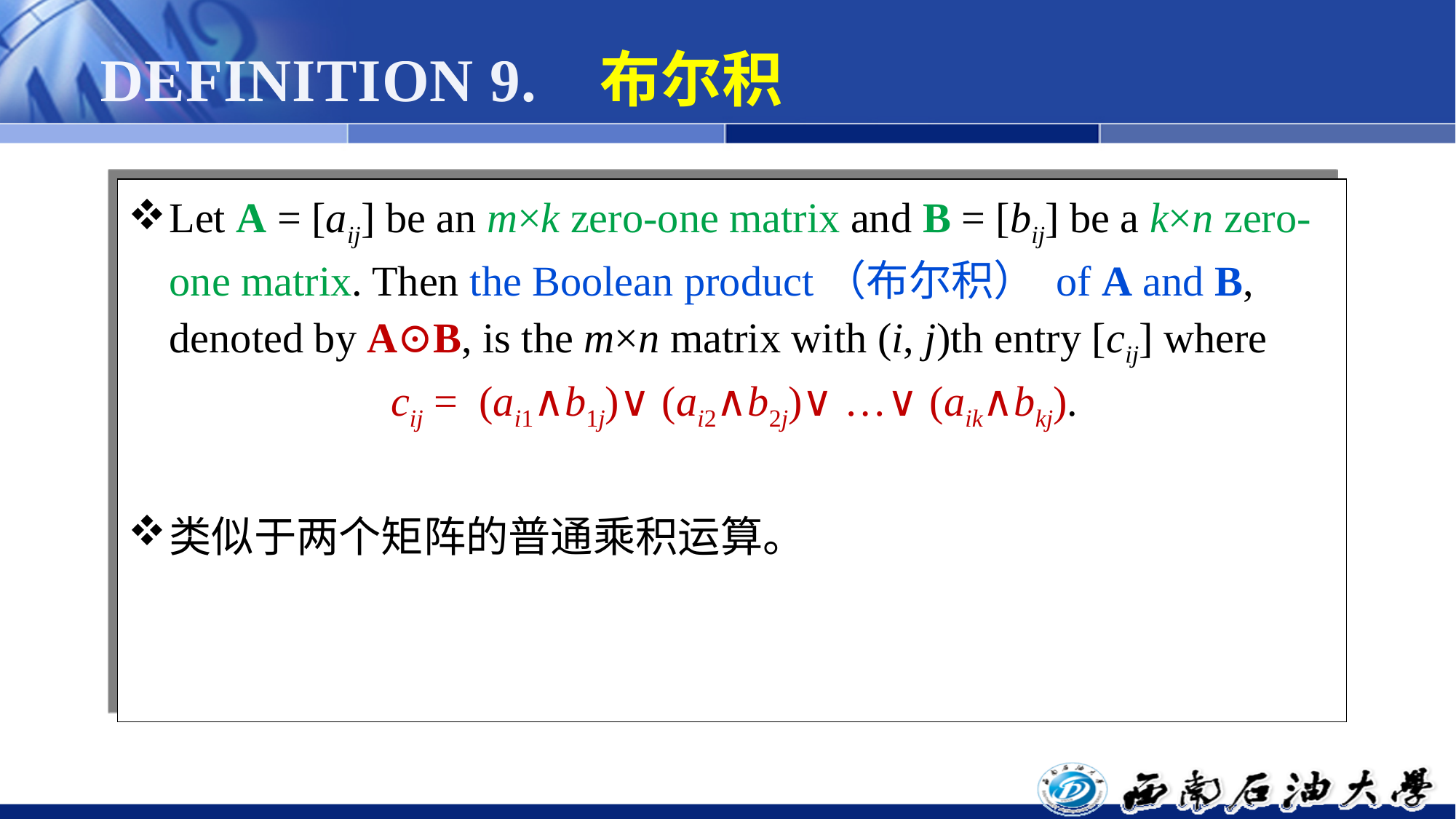

# DEFINITION 9.   布尔积
Let A = [aij] be an m×k zero-one matrix and B = [bij] be a k×n zero-one matrix. Then the Boolean product（布尔积） of A and B, denoted by A⊙B, is the m×n matrix with (i, j)th entry [cij] where                            cij =  (ai1∧b1j)∨(ai2∧b2j)∨…∨(aik∧bkj).

类似于两个矩阵的普通乘积运算。